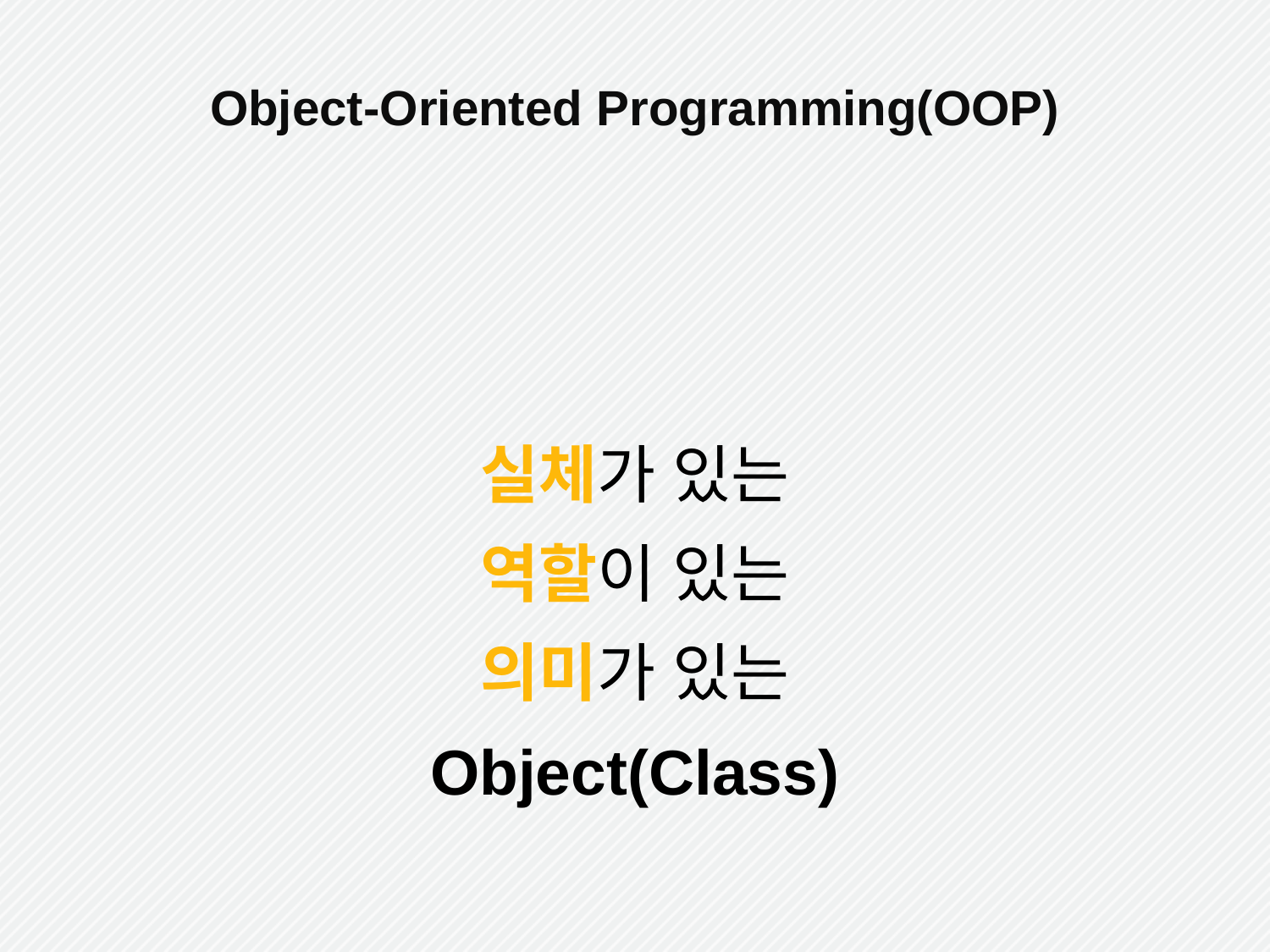

Object-Oriented Programming(OOP)
실체가 있는
역할이 있는
의미가 있는
Object(Class)